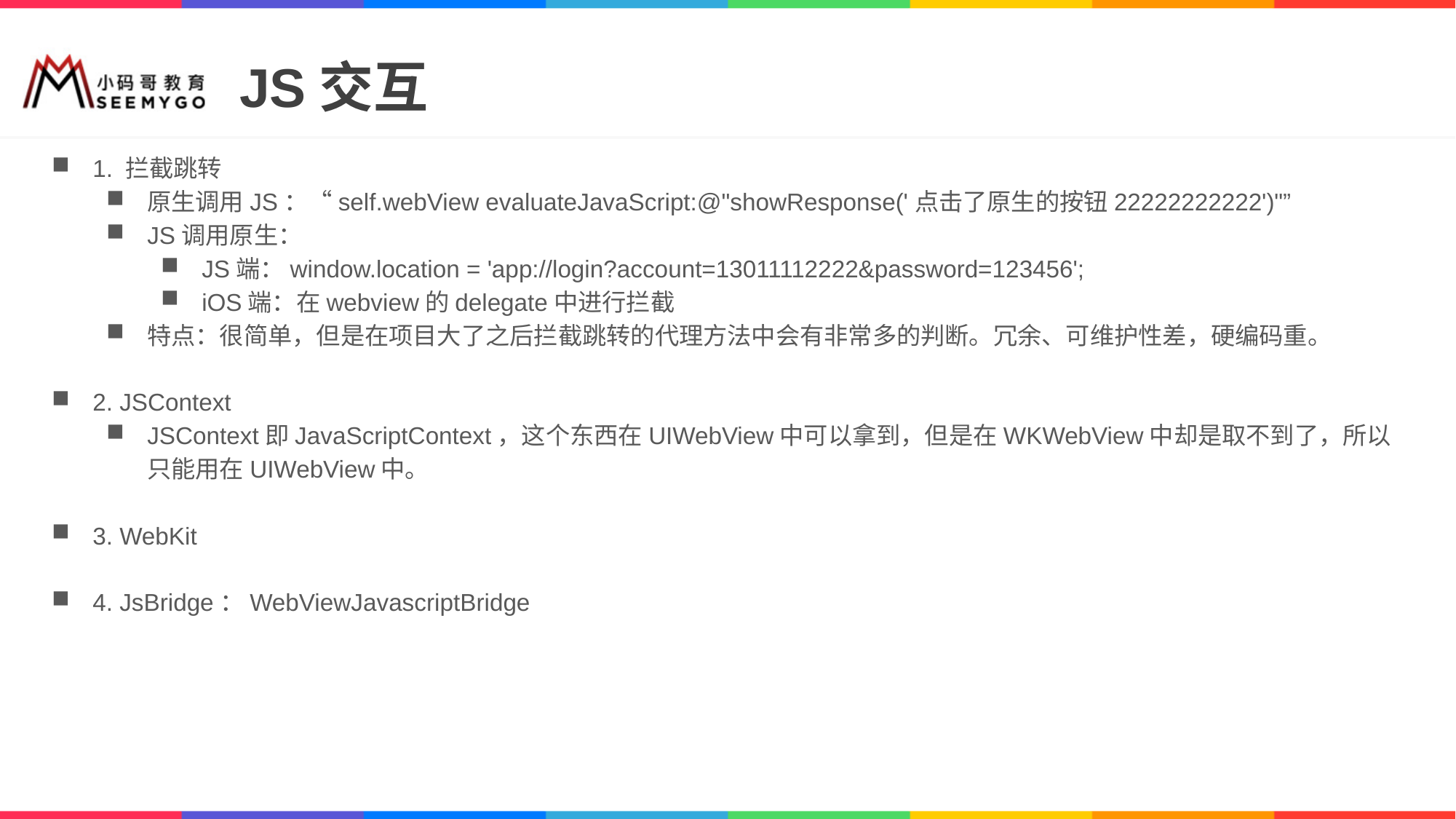

# JS交互
1. 拦截跳转
原生调用JS：“self.webView evaluateJavaScript:@"showResponse('点击了原生的按钮22222222222')"”
JS调用原生：
JS端：window.location = 'app://login?account=13011112222&password=123456';
iOS端：在webview的delegate中进行拦截
特点：很简单，但是在项目大了之后拦截跳转的代理方法中会有非常多的判断。冗余、可维护性差，硬编码重。

2. JSContext
JSContext即JavaScriptContext，这个东西在UIWebView中可以拿到，但是在WKWebView中却是取不到了，所以只能用在UIWebView中。

3. WebKit

4. JsBridge：WebViewJavascriptBridge